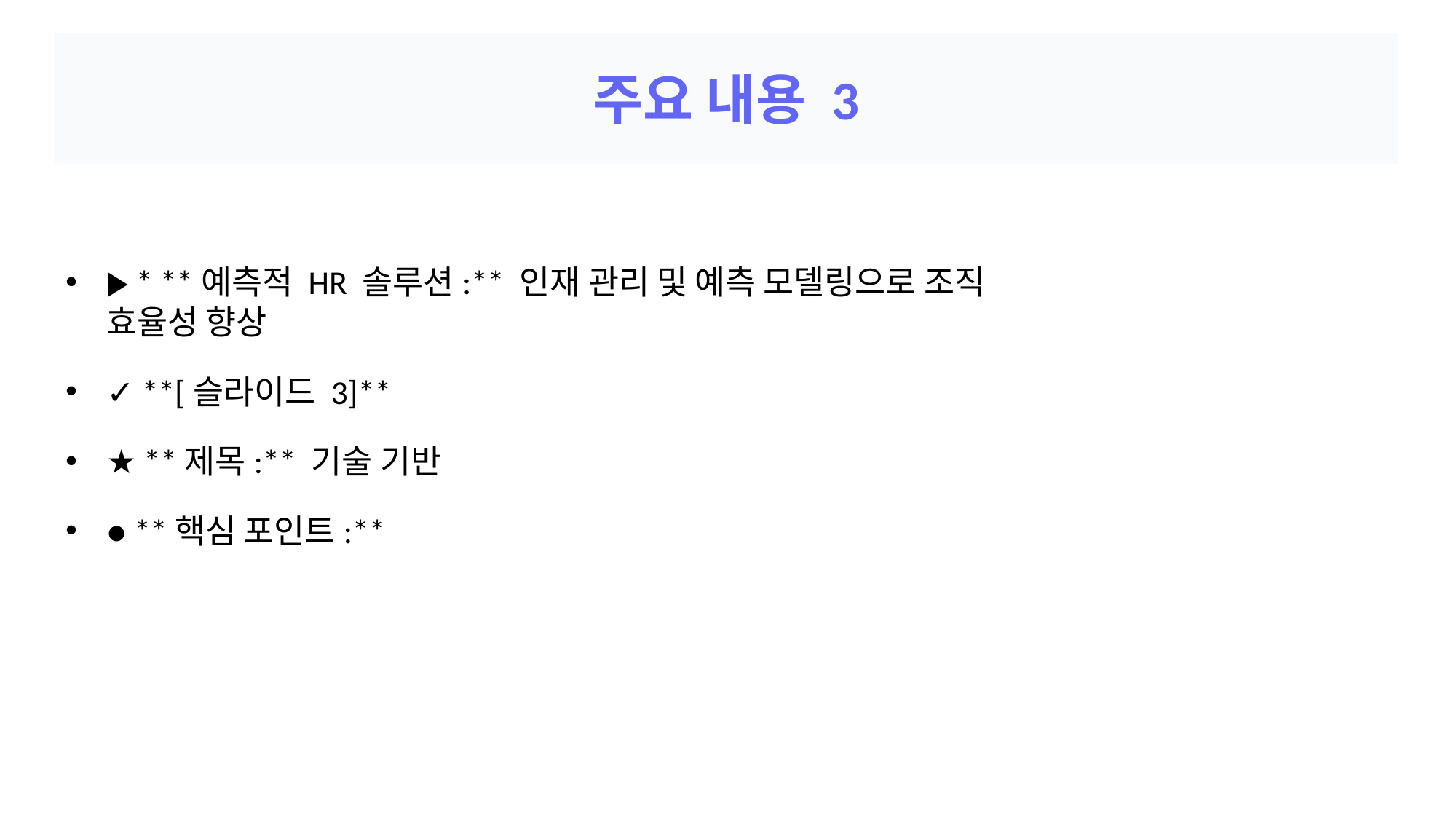

# 주요 내용 3

▶ * **예측적 HR 솔루션:** 인재 관리 및 예측 모델링으로 조직 효율성 향상
✓ **[슬라이드 3]**
★ **제목:** 기술 기반
● **핵심 포인트:**